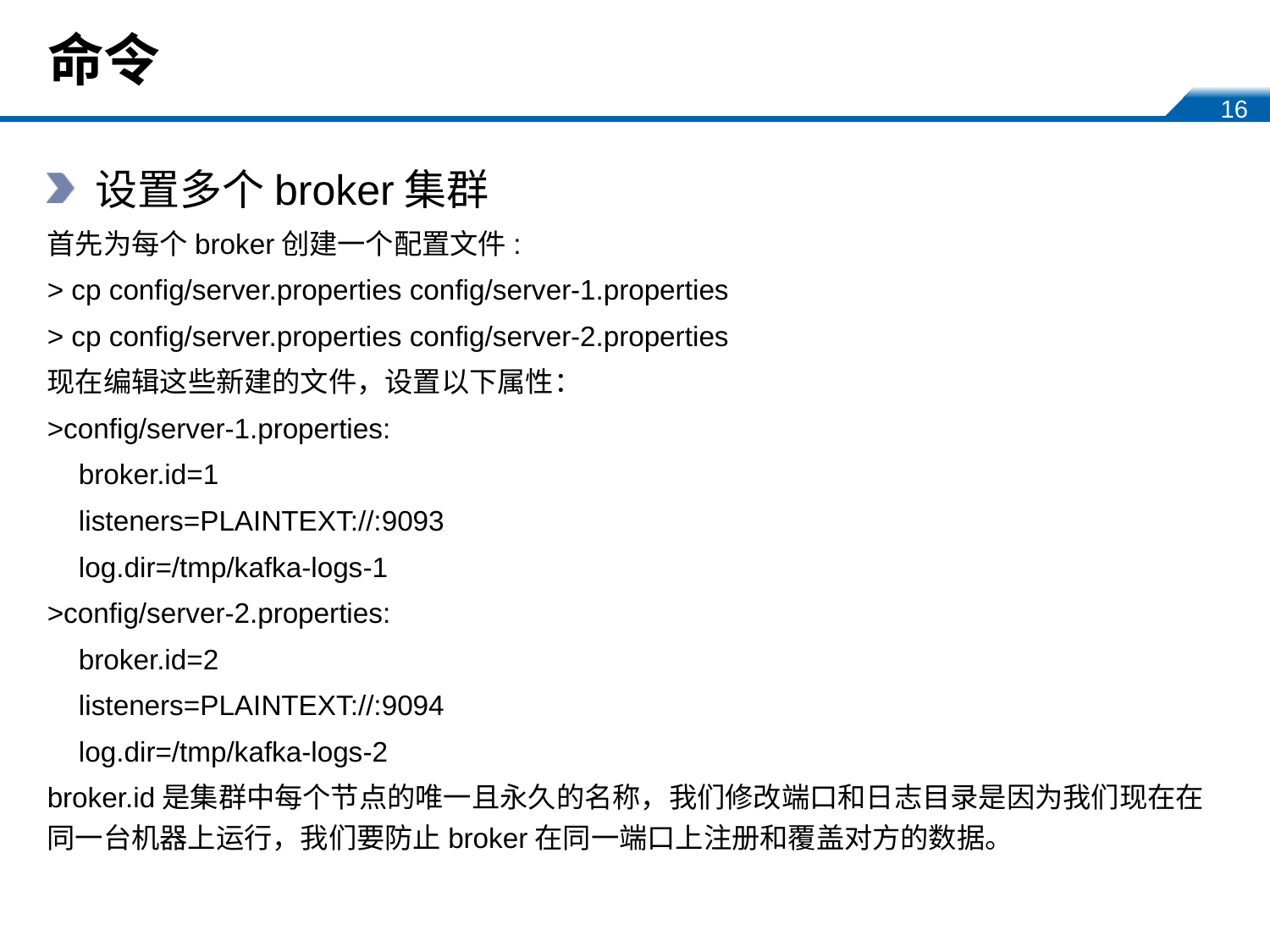

# 命令
设置多个broker集群
首先为每个broker创建一个配置文件:
> cp config/server.properties config/server-1.properties
> cp config/server.properties config/server-2.properties
现在编辑这些新建的文件，设置以下属性：
>config/server-1.properties:
    broker.id=1
    listeners=PLAINTEXT://:9093
    log.dir=/tmp/kafka-logs-1
>config/server-2.properties:
    broker.id=2
    listeners=PLAINTEXT://:9094
    log.dir=/tmp/kafka-logs-2
broker.id是集群中每个节点的唯一且永久的名称，我们修改端口和日志目录是因为我们现在在同一台机器上运行，我们要防止broker在同一端口上注册和覆盖对方的数据。